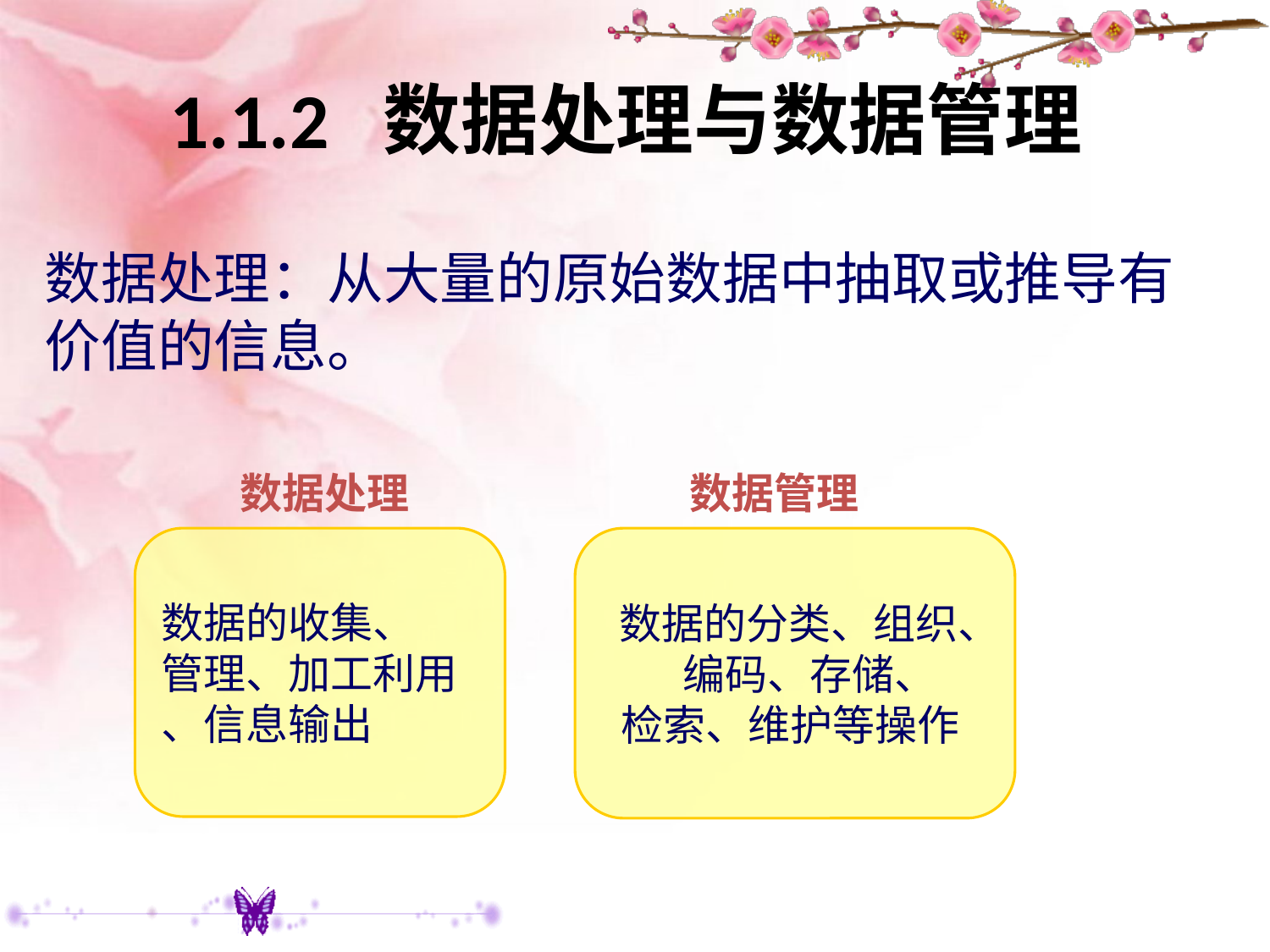

# 1.1.2  数据处理与数据管理
数据处理：从大量的原始数据中抽取或推导有价值的信息。
数据管理
数据处理
数据的收集、
管理、加工利用
、信息输出
  数据的分类、组织、
  编码、存储、
检索、维护等操作